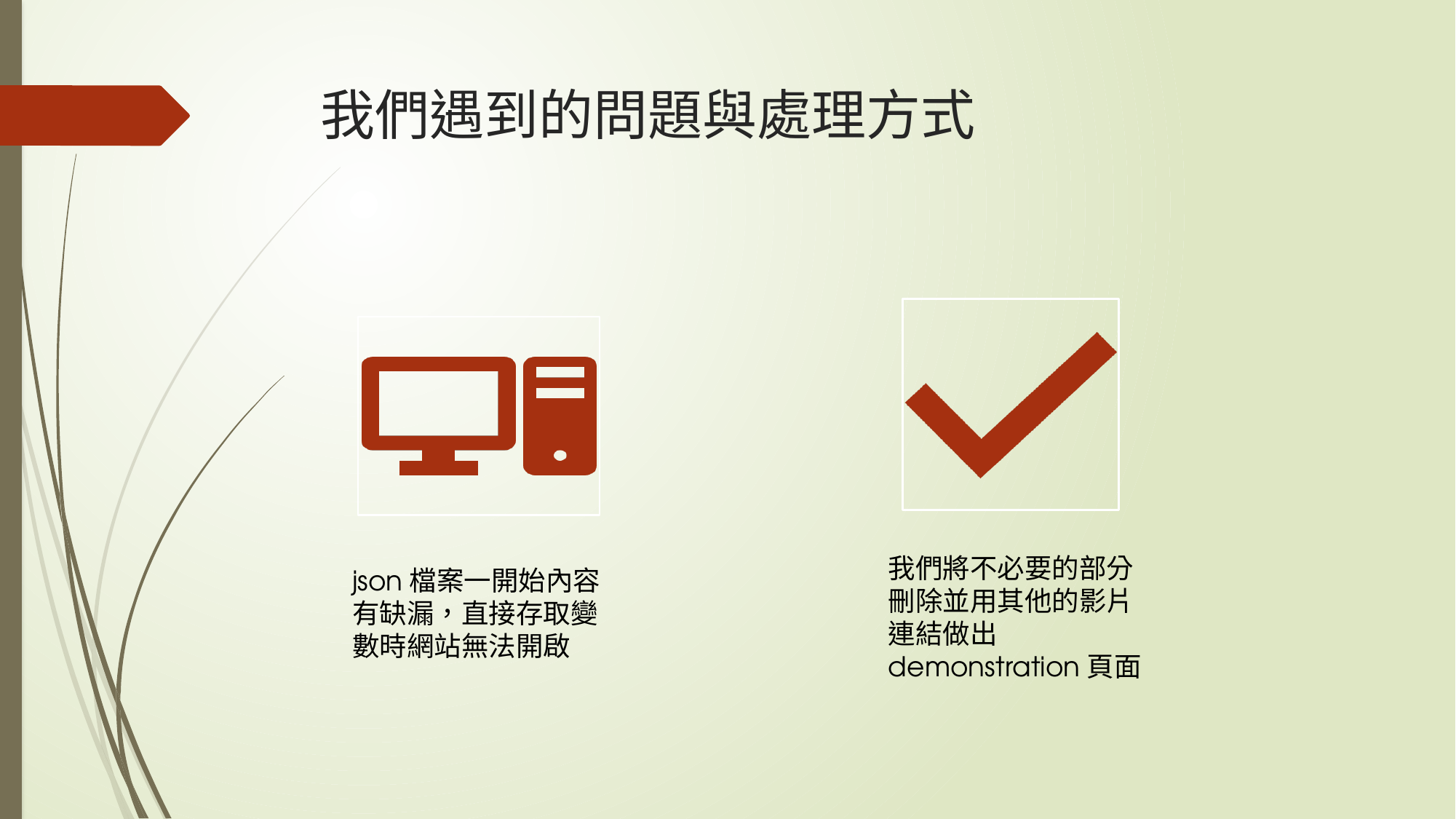

# 我們遇到的問題與處理方式

我們將不必要的部分刪除並用其他的影片連結做出demonstration頁面
json檔案一開始內容有缺漏，直接存取變數時網站無法開啟